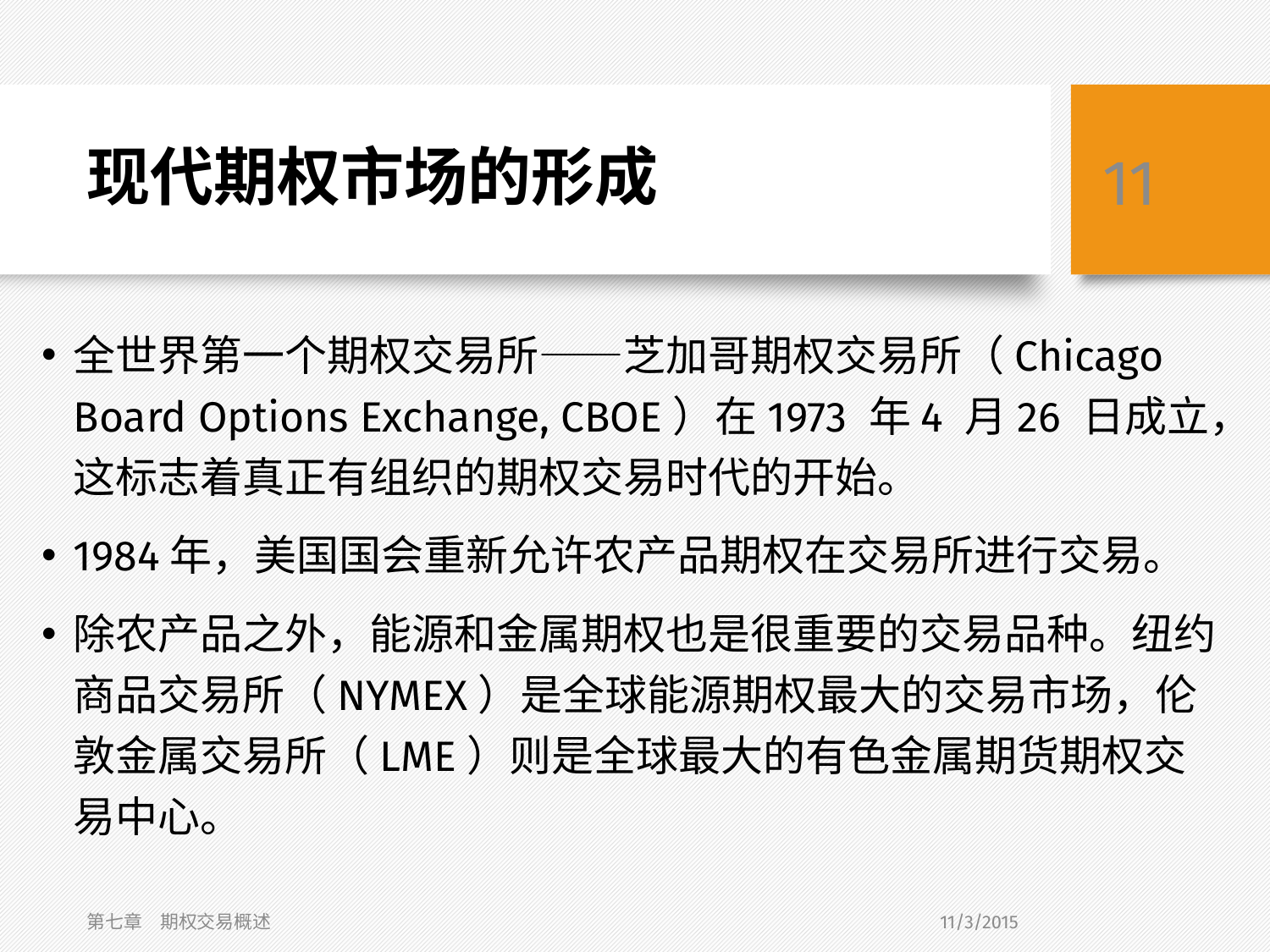

# 现代期权市场的形成
11
全世界第一个期权交易所——芝加哥期权交易所（Chicago Board Options Exchange, CBOE）在1973 年4 月26 日成立，这标志着真正有组织的期权交易时代的开始。
1984年，美国国会重新允许农产品期权在交易所进行交易。
除农产品之外，能源和金属期权也是很重要的交易品种。纽约商品交易所（NYMEX）是全球能源期权最大的交易市场，伦敦金属交易所（LME）则是全球最大的有色金属期货期权交易中心。
11/3/2015
第七章　期权交易概述